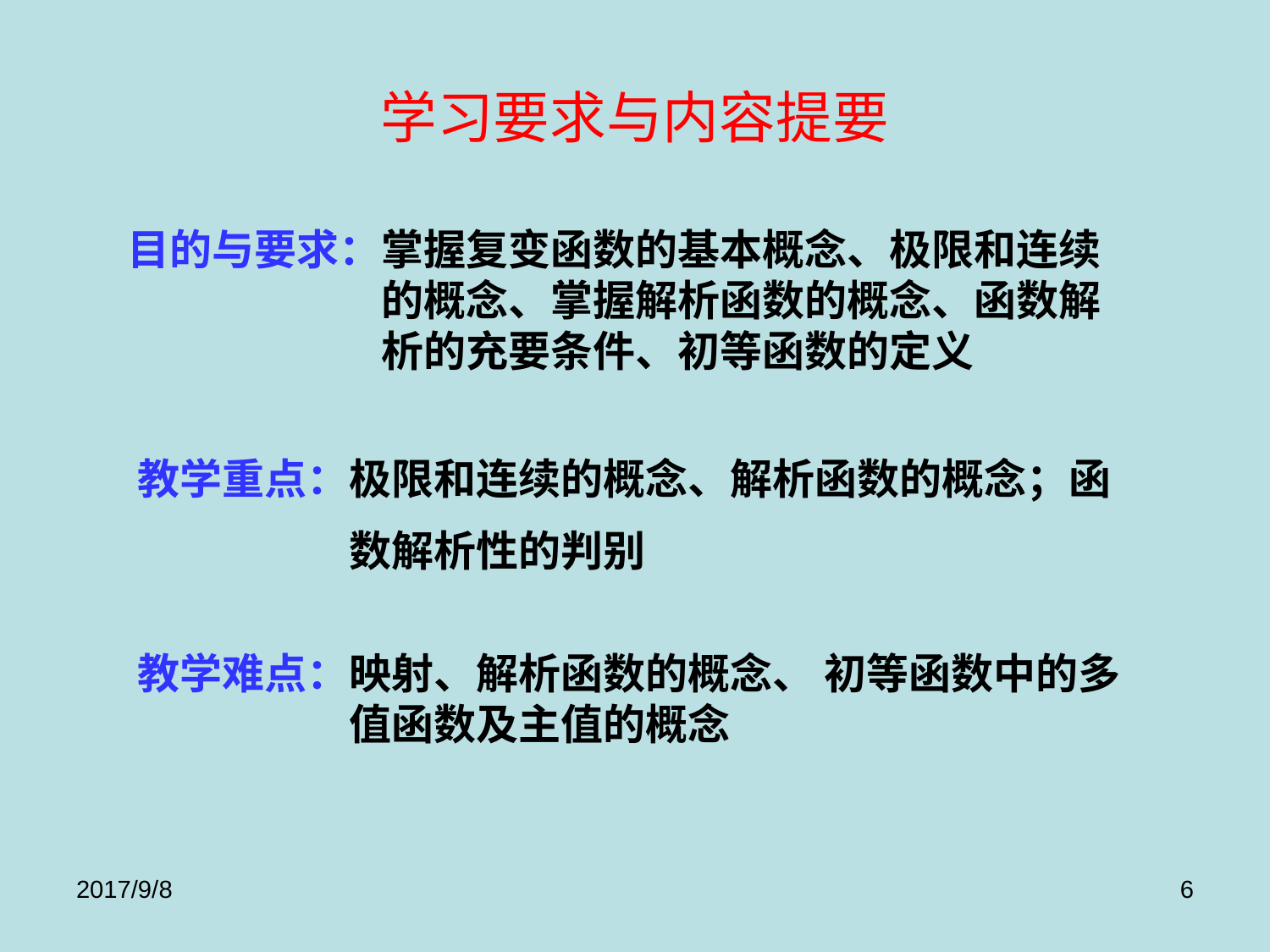

学习要求与内容提要
目的与要求：掌握复变函数的基本概念、极限和连续
　　　　　　的概念、掌握解析函数的概念、函数解
　　　　　　析的充要条件、初等函数的定义

教学重点：极限和连续的概念、解析函数的概念；函
　　　　　数解析性的判别

教学难点：映射、解析函数的概念、 初等函数中的多
　　　　　值函数及主值的概念

2017/9/8
6